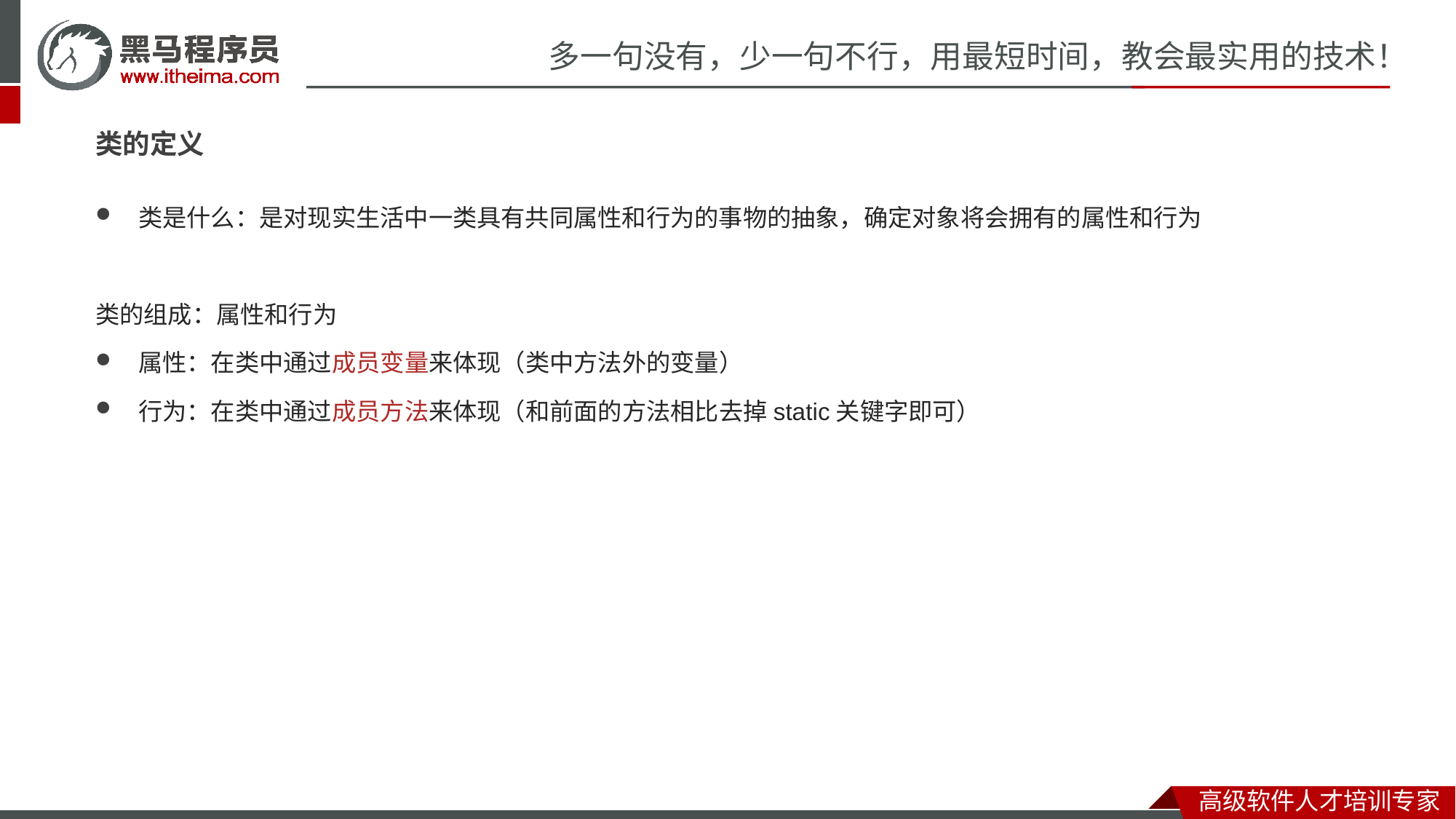

类的定义
类是什么：是对现实生活中一类具有共同属性和行为的事物的抽象，确定对象将会拥有的属性和行为

类的组成：属性和行为
属性：在类中通过成员变量来体现（类中方法外的变量）
行为：在类中通过成员方法来体现（和前面的方法相比去掉static关键字即可）